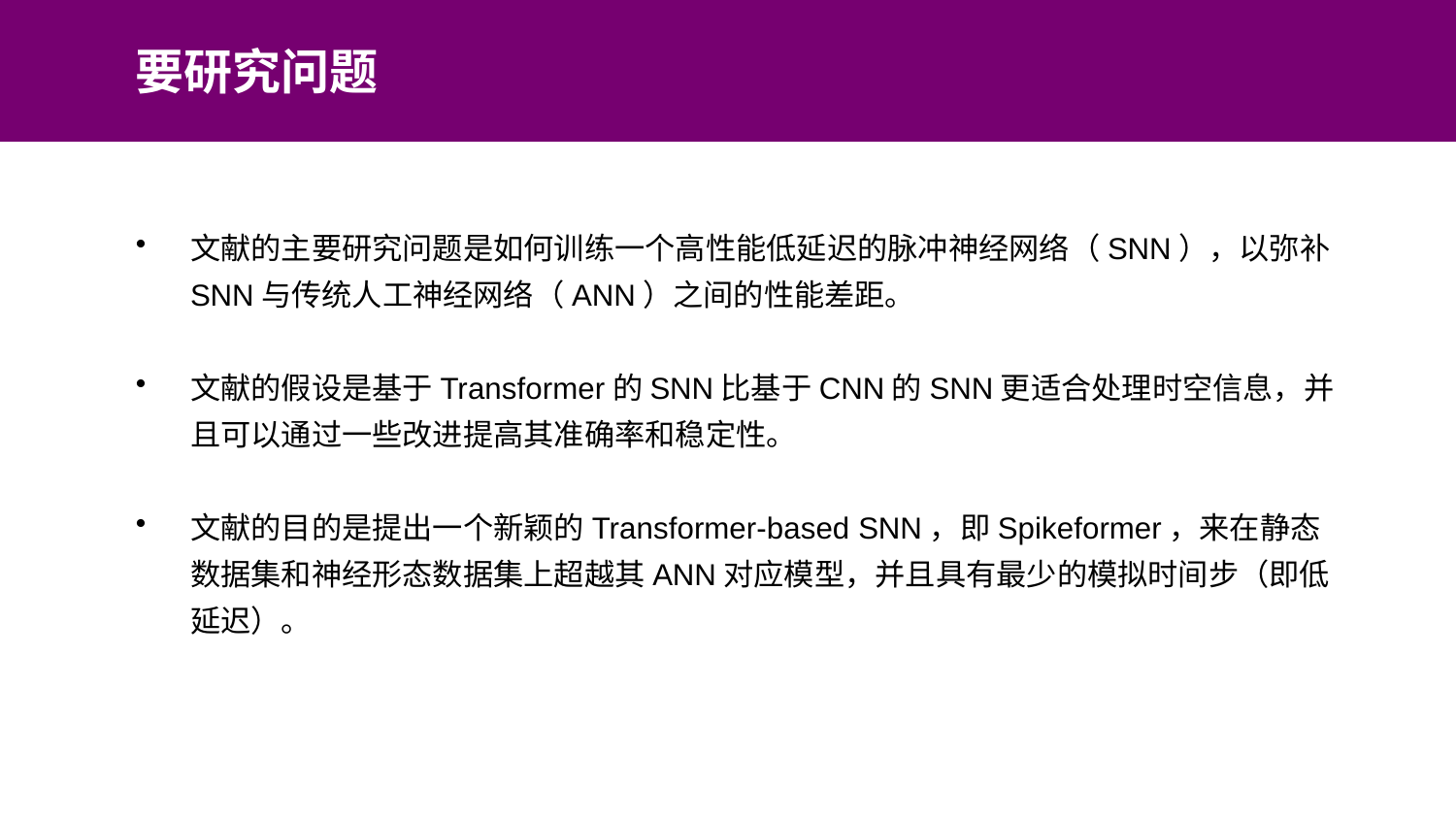

要研究问题
文献的主要研究问题是如何训练一个高性能低延迟的脉冲神经网络（SNN），以弥补SNN与传统人工神经网络（ANN）之间的性能差距。

文献的假设是基于Transformer的SNN比基于CNN的SNN更适合处理时空信息，并且可以通过一些改进提高其准确率和稳定性。

文献的目的是提出一个新颖的Transformer-based SNN，即Spikeformer，来在静态数据集和神经形态数据集上超越其ANN对应模型，并且具有最少的模拟时间步（即低延迟）。